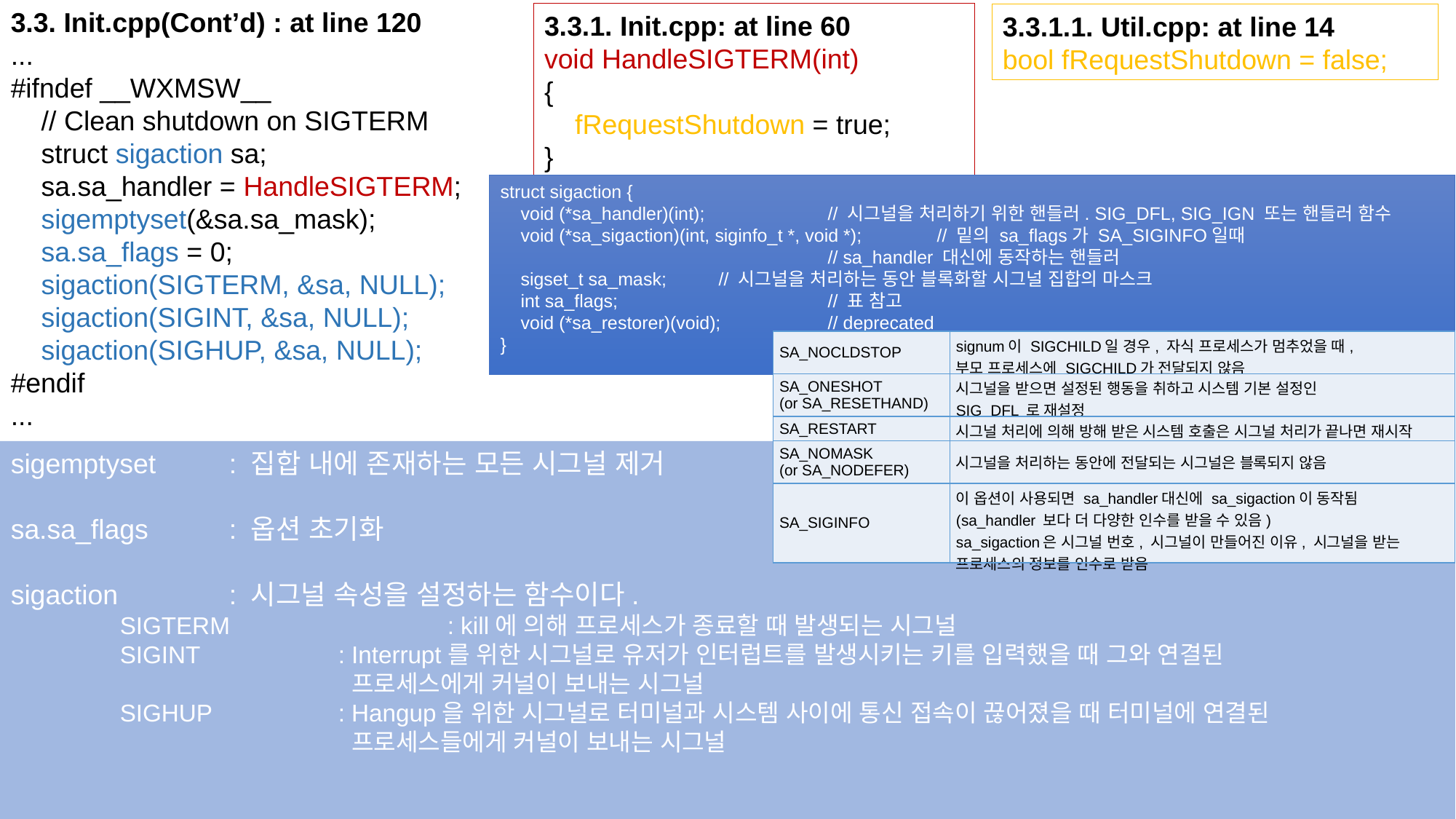

3.3. Init.cpp(Cont’d) : at line 120
...
#ifndef __WXMSW__
    // Clean shutdown on SIGTERM
    struct sigaction sa;
    sa.sa_handler = HandleSIGTERM;
    sigemptyset(&sa.sa_mask);
    sa.sa_flags = 0;
    sigaction(SIGTERM, &sa, NULL);
    sigaction(SIGINT, &sa, NULL);
    sigaction(SIGHUP, &sa, NULL);
#endif
...
3.3.1. Init.cpp: at line 60
void HandleSIGTERM(int)
{
    fRequestShutdown = true;
}
3.3.1.1. Util.cpp: at line 14
bool fRequestShutdown = false;
struct sigaction {
    void (*sa_handler)(int);    	// 시그널을 처리하기 위한 핸들러. SIG_DFL, SIG_IGN 또는 핸들러 함수
    void (*sa_sigaction)(int, siginfo_t *, void *); 	// 밑의 sa_flags가 SA_SIGINFO일때
                                                      	// sa_handler 대신에 동작하는 핸들러
    sigset_t sa_mask;	// 시그널을 처리하는 동안 블록화할 시그널 집합의 마스크
    int sa_flags;		// 표 참고
    void (*sa_restorer)(void); 	// deprecated
}
| SA\_NOCLDSTOP | signum이 SIGCHILD일 경우, 자식 프로세스가 멈추었을 때, 부모 프로세스에 SIGCHILD가 전달되지 않음 |
| --- | --- |
| SA\_ONESHOT  (or SA\_RESETHAND) | 시그널을 받으면 설정된 행동을 취하고 시스템 기본 설정인 SIG\_DFL 로 재설정 |
| SA\_RESTART | 시그널 처리에 의해 방해 받은 시스템 호출은 시그널 처리가 끝나면 재시작 |
| SA\_NOMASK  (or SA\_NODEFER) | 시그널을 처리하는 동안에 전달되는 시그널은 블록되지 않음 |
| SA\_SIGINFO | 이 옵션이 사용되면 sa\_handler대신에 sa\_sigaction이 동작됨 (sa\_handler 보다 더 다양한 인수를 받을 수 있음) sa\_sigaction은 시그널 번호, 시그널이 만들어진 이유, 시그널을 받는 프로세스의 정보를 인수로 받음 |
sigemptyset	: 집합 내에 존재하는 모든 시그널 제거

sa.sa_flags	: 옵션 초기화

sigaction		: 시그널 속성을 설정하는 함수이다.
	SIGTERM		: kill에 의해 프로세스가 종료할 때 발생되는 시그널
	SIGINT		: Interrupt를 위한 시그널로 유저가 인터럽트를 발생시키는 키를 입력했을 때 그와 연결된
			  프로세스에게 커널이 보내는 시그널
	SIGHUP		: Hangup을 위한 시그널로 터미널과 시스템 사이에 통신 접속이 끊어졌을 때 터미널에 연결된
			  프로세스들에게 커널이 보내는 시그널